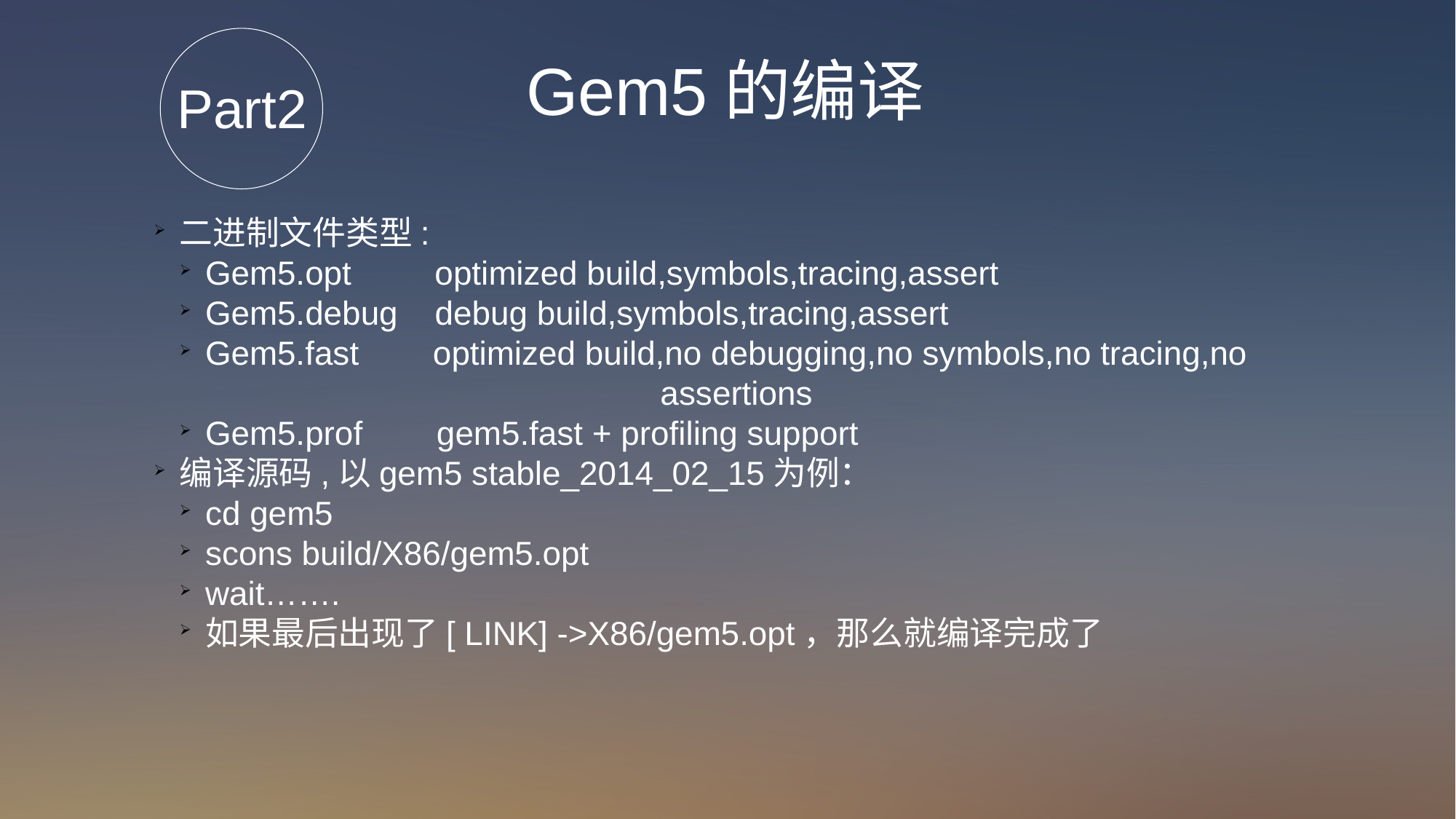

Gem5的编译
Part2
二进制文件类型:
Gem5.opt         optimized build,symbols,tracing,assert
Gem5.debug    debug build,symbols,tracing,assert
Gem5.fast        optimized build,no debugging,no symbols,no tracing,no 					  assertions
Gem5.prof        gem5.fast + profiling support
编译源码,以gem5 stable_2014_02_15为例：
cd gem5
scons build/X86/gem5.opt
wait…….
如果最后出现了[ LINK] ->X86/gem5.opt，那么就编译完成了